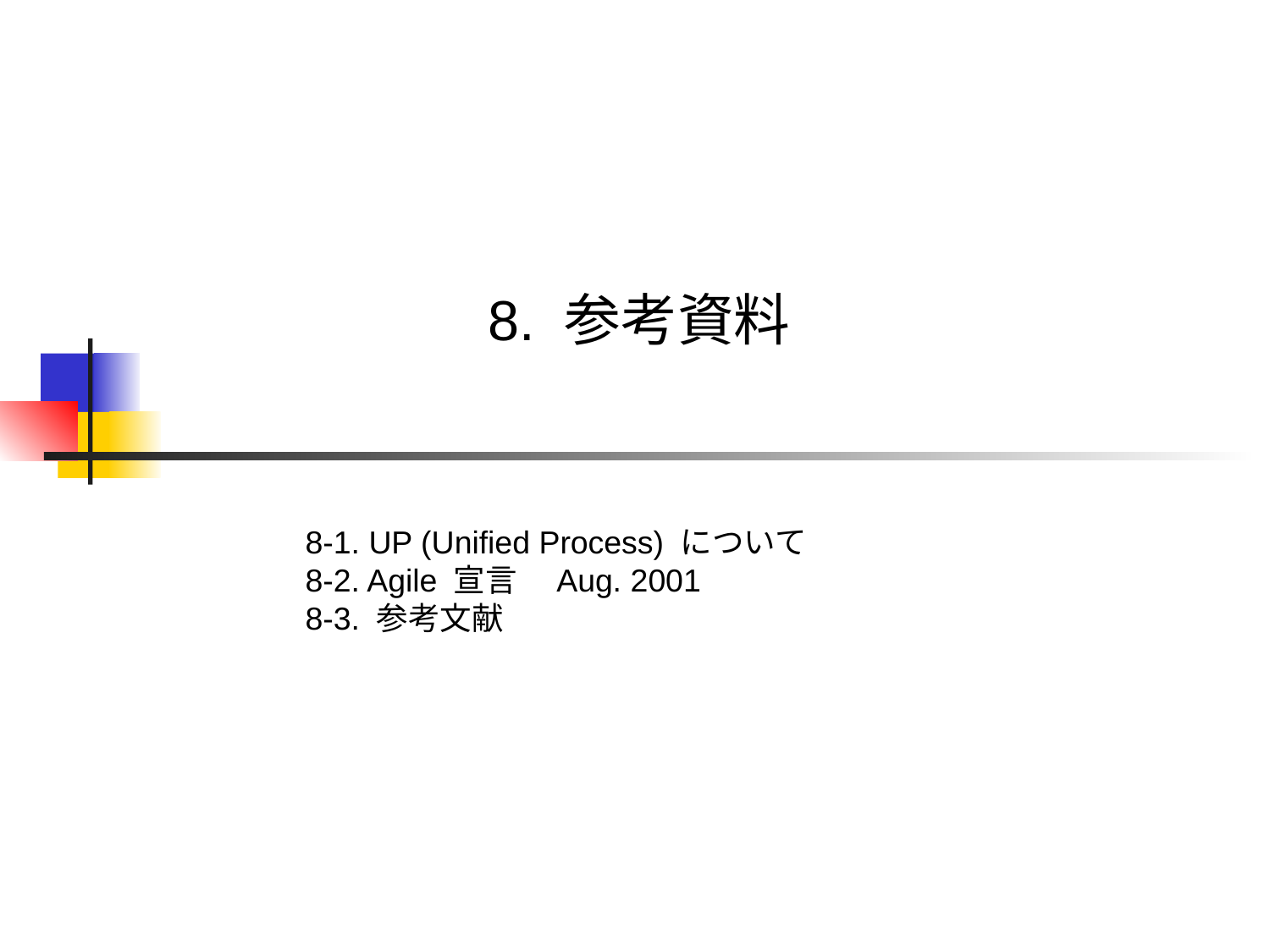

8. 参考資料
8-1. UP (Unified Process) について
8-2. Agile 宣言　Aug. 2001
8-3. 参考文献